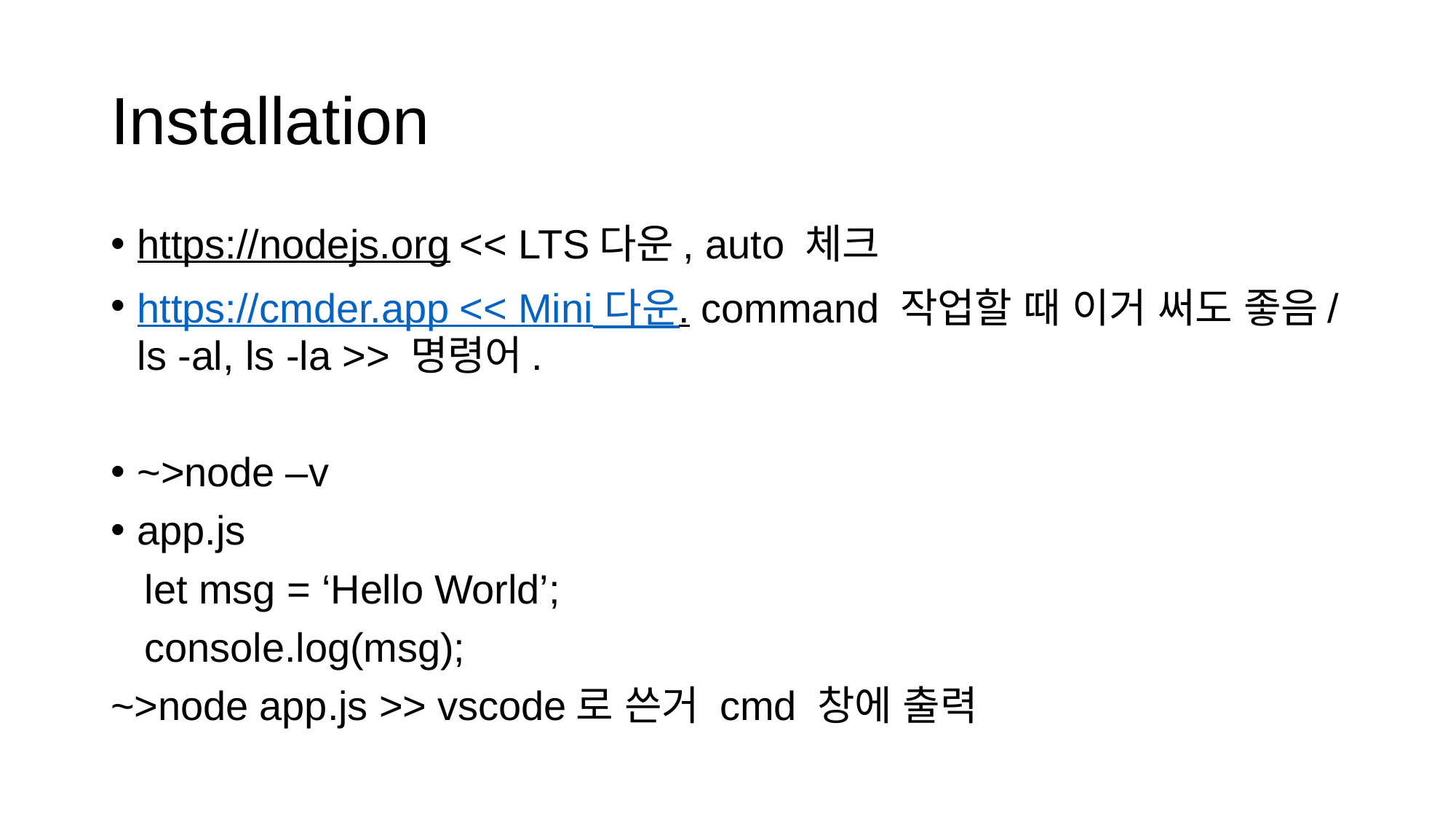

# Installation
https://nodejs.org << LTS다운, auto 체크
https://cmder.app << Mini 다운. command 작업할 때 이거 써도 좋음/ ls -al, ls -la >> 명령어.

~>node –v
app.js
   let msg = ‘Hello World’;
   console.log(msg);
~>node app.js >> vscode로 쓴거 cmd 창에 출력